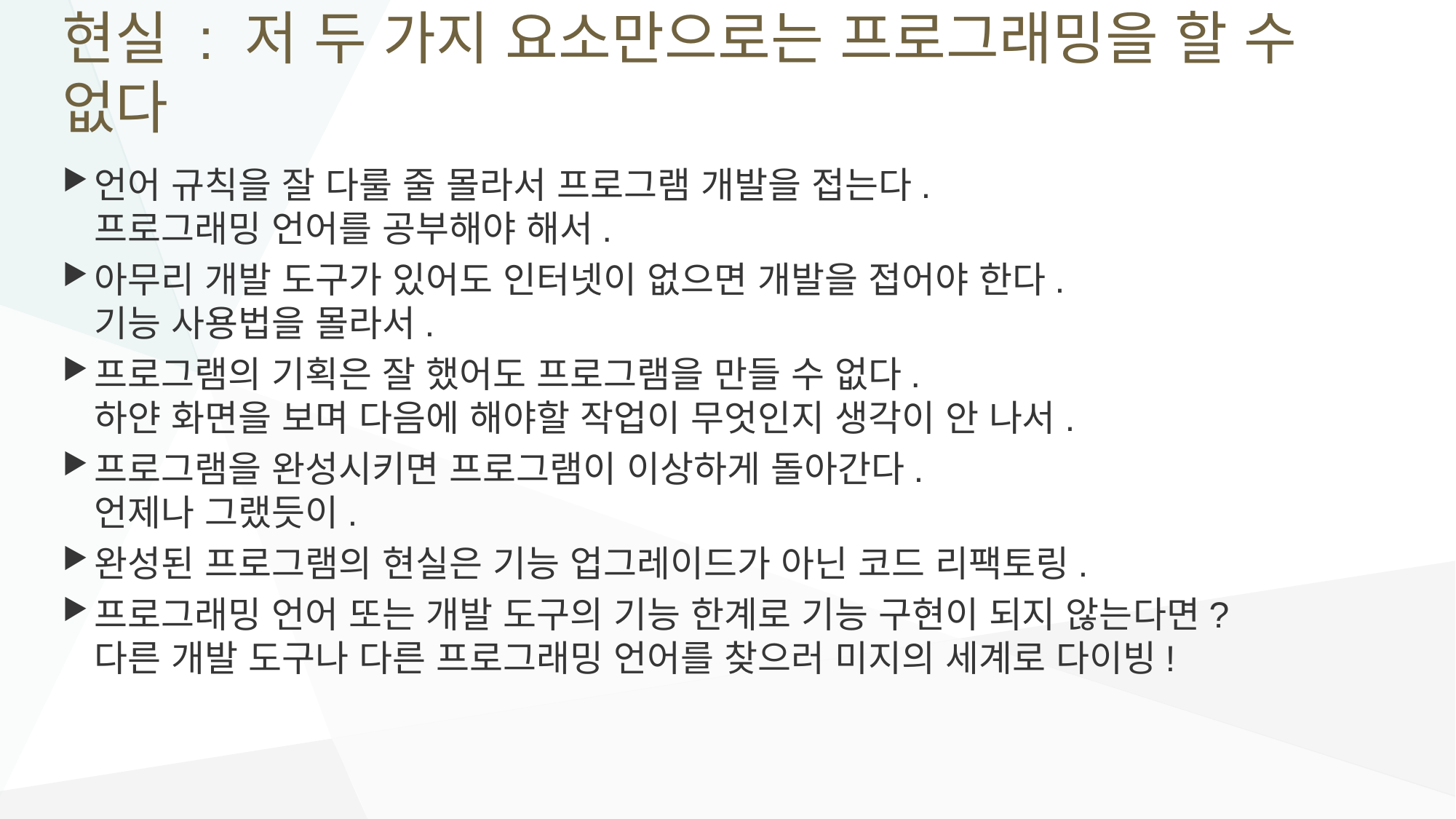

# 현실 : 저 두 가지 요소만으로는 프로그래밍을 할 수 없다
언어 규칙을 잘 다룰 줄 몰라서 프로그램 개발을 접는다.
프로그래밍 언어를 공부해야 해서.
아무리 개발 도구가 있어도 인터넷이 없으면 개발을 접어야 한다.
기능 사용법을 몰라서.
프로그램의 기획은 잘 했어도 프로그램을 만들 수 없다.
하얀 화면을 보며 다음에 해야할 작업이 무엇인지 생각이 안 나서.
프로그램을 완성시키면 프로그램이 이상하게 돌아간다.
언제나 그랬듯이.
완성된 프로그램의 현실은 기능 업그레이드가 아닌 코드 리팩토링.
프로그래밍 언어 또는 개발 도구의 기능 한계로 기능 구현이 되지 않는다면?
다른 개발 도구나 다른 프로그래밍 언어를 찾으러 미지의 세계로 다이빙!